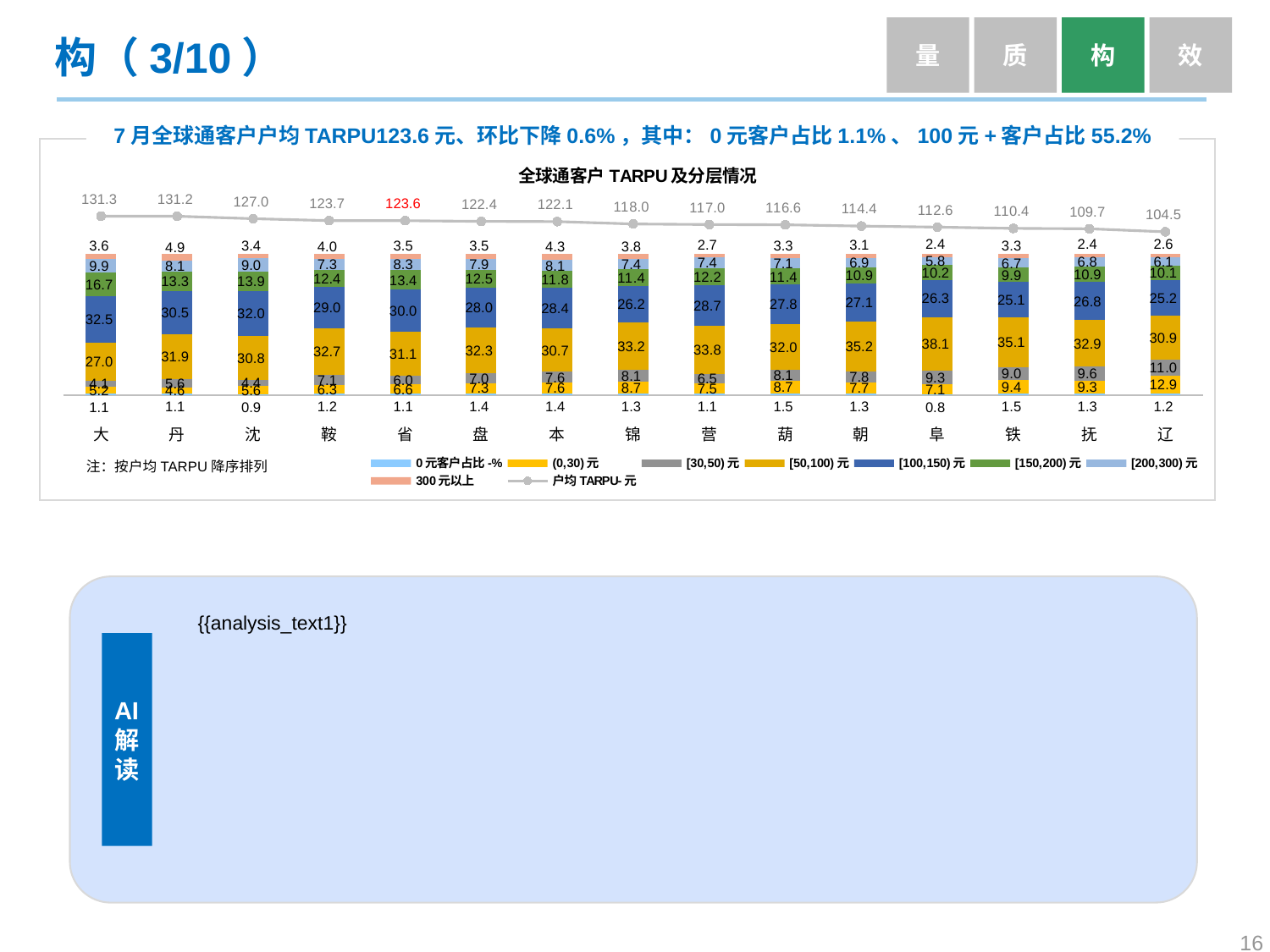

量
质
构
效
构（3/10）
7月全球通客户户均TARPU123.6元、环比下降0.6%，其中：0元客户占比1.1%、100元+客户占比55.2%
|  |
| --- |

### Chart: 全球通客户TARPU及分层情况

| Category | 0元客户占比-% | (0,30)元 | [30,50)元 | [50,100)元 | [100,150)元 | [150,200)元 | [200,300)元 | 300元以上 | 户均TARPU-元 |
|---|---|---|---|---|---|---|---|---|---|
| 大 | 1.06389792608194 | 5.18112167526011 | 4.08689394553069 | 27.0060527738583 | 32.4808649080404 | 16.6626478106968 | 9.89759452631817 | 3.62092643421353 | 131.3 |
| 丹 | 1.11548581635201 | 4.60598843797415 | 5.58050204544145 | 31.9161849155895 | 30.5245164883708 | 13.3408877023835 | 8.06307257956095 | 4.85336201432769 | 131.2 |
| 沈 | 0.894907475029778 | 5.55036885005218 | 4.43440733273 | 30.7876480783507 | 31.9711455207193 | 13.9169933036286 | 9.02835605361313 | 3.41617338587633 | 127.0 |
| 鞍 | 1.15123198806475 | 6.33793670721676 | 7.11452710240537 | 32.683399547766 | 29.0285626750409 | 12.4371018392405 | 7.25272822333301 | 3.9945119169328 | 123.7 |
| 省 | 1.10283030968243 | 6.56964605496203 | 5.9876803130224 | 31.1124703377595 | 30.019158408689 | 13.4150263644204 | 8.330738543103 | 3.46244966836127 | 123.6 |
| 盘 | 1.43883523465887 | 7.26836908755398 | 7.03627843269054 | 32.3024534391904 | 28.0436533351934 | 12.4821651648414 | 7.90439894227538 | 3.52384636359601 | 122.4 |
| 本 | 1.38750851052174 | 7.64577447704311 | 7.60742821815108 | 30.7270920231956 | 28.4184907225531 | 11.8317773099708 | 8.07227878512791 | 4.30964995343669 | 122.1 |
| 锦 | 1.2715491499781 | 8.70874308237449 | 8.10357526774694 | 33.1802165863758 | 26.1854520842457 | 11.3518732332683 | 7.41131504558665 | 3.78727555042402 | 118.0 |
| 营 | 1.14196410248315 | 7.52742829178967 | 6.51711998989692 | 33.7771323030293 | 28.7265379575986 | 12.176425087218 | 7.43807915134103 | 2.69531311664325 | 117.0 |
| 葫 | 1.50830696472872 | 8.70266465285703 | 8.09920518305393 | 32.0284575903993 | 27.8220102102882 | 11.3789356423802 | 7.13216650834114 | 3.32825324795145 | 116.6 |
| 朝 | 1.32667831295233 | 7.72548040928375 | 7.81133017219865 | 35.1774394809084 | 27.0985774893936 | 10.8714749188919 | 6.91090591464936 | 3.07811330172199 | 114.4 |
| 阜 | 0.838134391013578 | 7.10098144234388 | 9.27014272893084 | 38.0996496916708 | 26.3295793404939 | 10.216119973365 | 5.76705943661156 | 2.37833299557048 | 112.6 |
| 铁 | 1.47425161499163 | 9.38524763204932 | 9.02565690400124 | 35.1237808396549 | 25.1220919595232 | 9.88557837107511 | 6.73300212517417 | 3.25039055353046 | 110.4 |
| 抚 | 1.25882167719678 | 9.29570330415021 | 9.60373470966329 | 32.9237656497067 | 26.8267973632512 | 10.9214246110248 | 6.76779223623955 | 2.40196044876753 | 109.7 |
| 辽 | 1.2337915508546 | 12.93594596974 | 10.9909320722919 | 30.8844059312548 | 25.204059815623 | 10.082252770057 | 6.07022927645231 | 2.5983826137264 | 104.5 |
注：按户均TARPU降序排列

{{analysis_text1}}
AI解
读